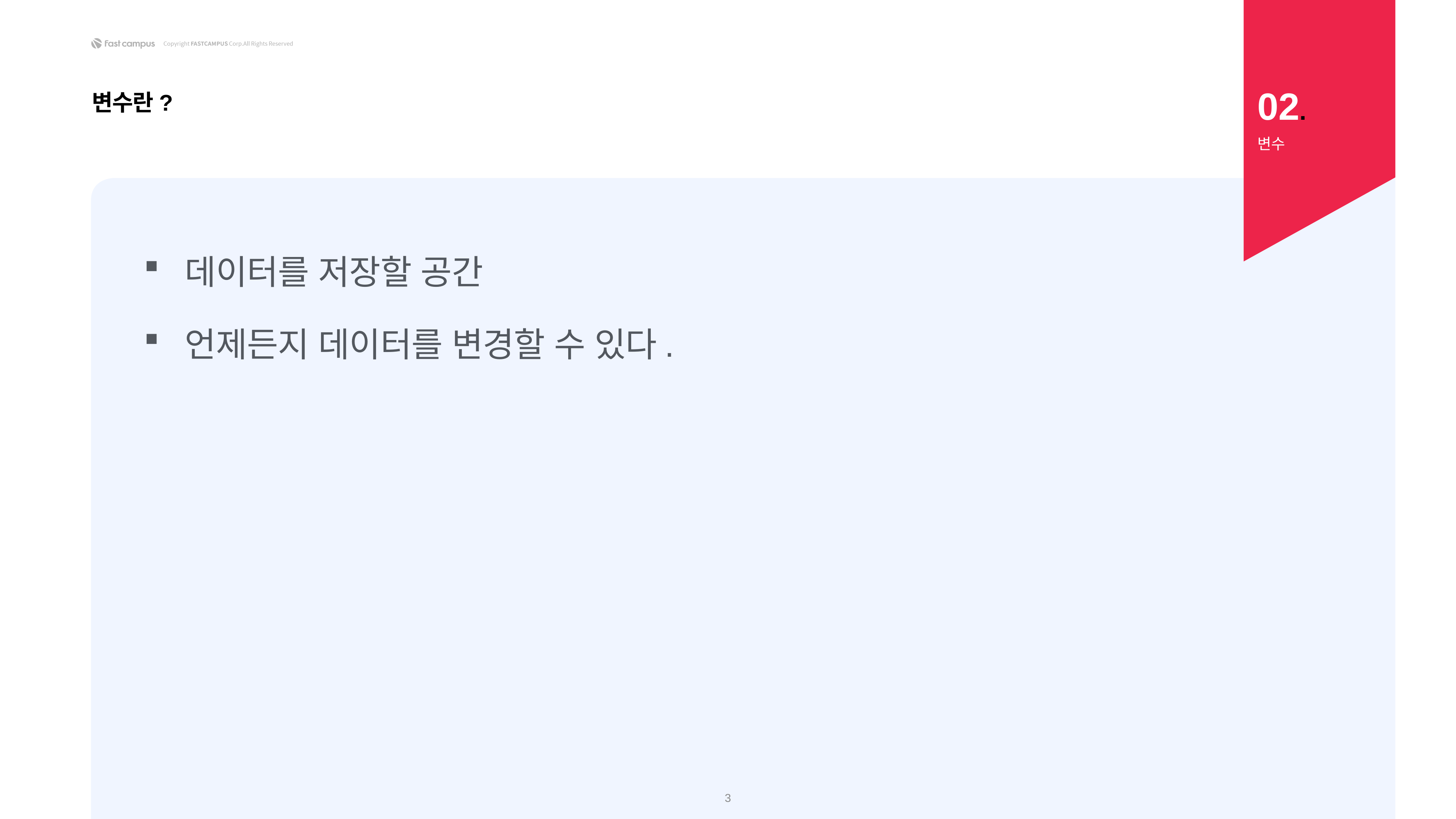

02.
변수란?
변수
데이터를 저장할 공간
언제든지 데이터를 변경할 수 있다.

3